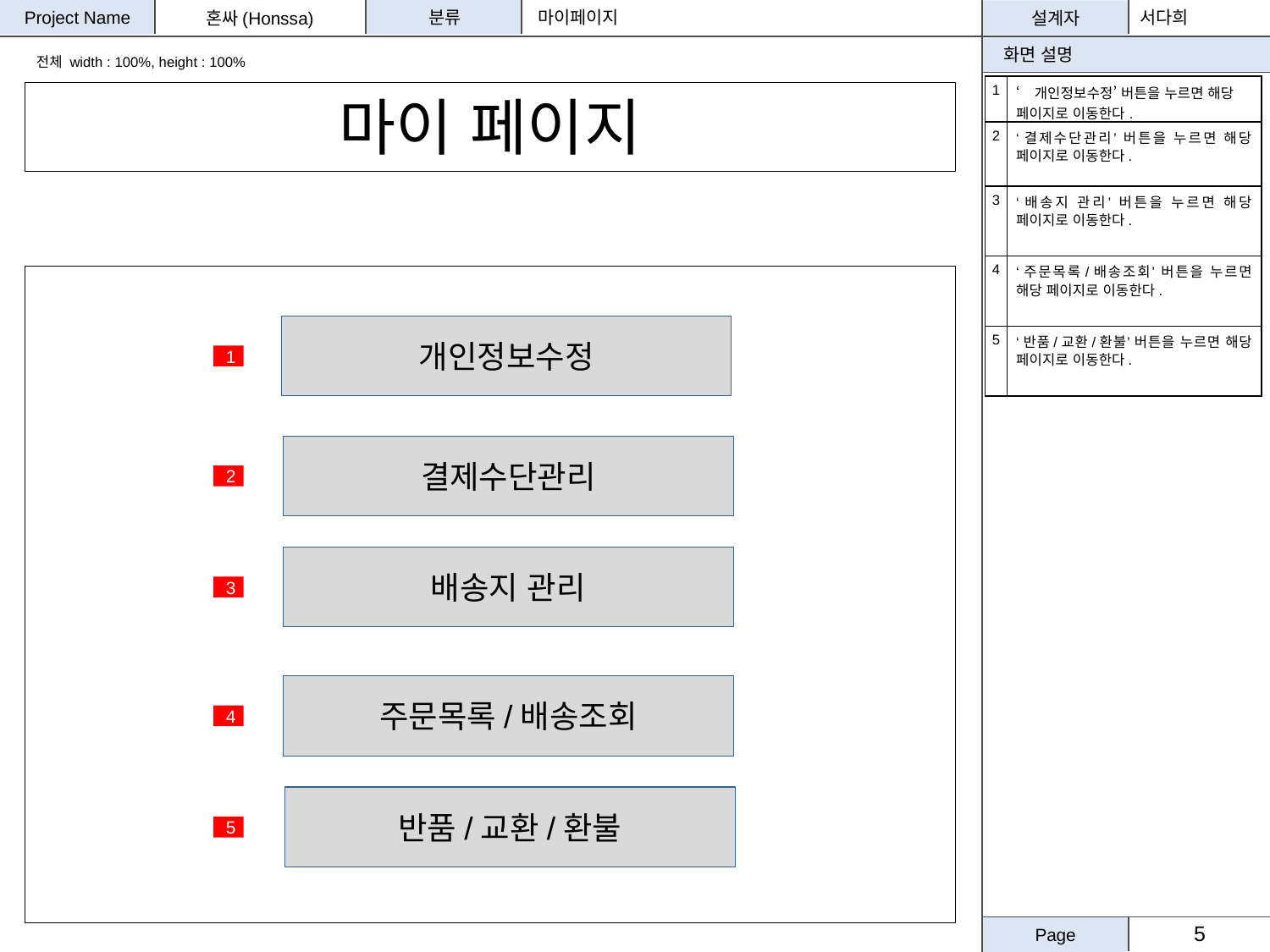

마이페이지
서다희
전체 width : 100%, height : 100%

| 1 | ‘개인정보수정’ 버튼을 누르면 해당 페이지로 이동한다. |
| --- | --- |
| 2 | ‘결제수단관리’ 버튼을 누르면 해당 페이지로 이동한다. |
| 3 | ‘배송지 관리’ 버튼을 누르면 해당 페이지로 이동한다. |
| 4 | ‘주문목록/배송조회’ 버튼을 누르면 해당 페이지로 이동한다. |
| 5 | ‘반품/교환/환불’ 버튼을 누르면 해당 페이지로 이동한다. |

마이 페이지

개인정보수정
1
결제수단관리
2
배송지 관리
3
주문목록/배송조회
4
반품/교환/환불
5
5